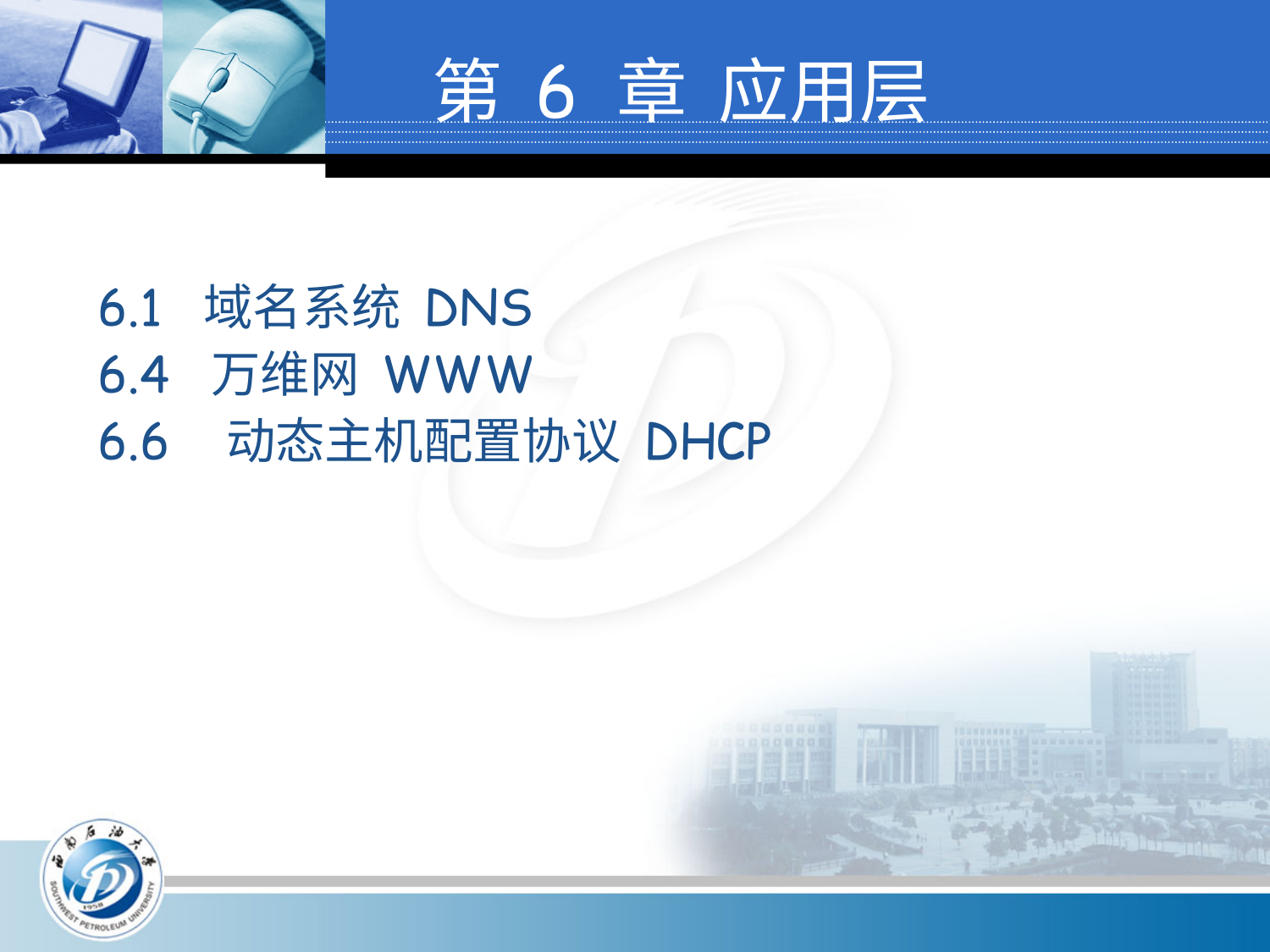

# 第 6 章  应用层
6.1  域名系统 DNS
6.4  万维网 WWW
6.6   动态主机配置协议 DHCP